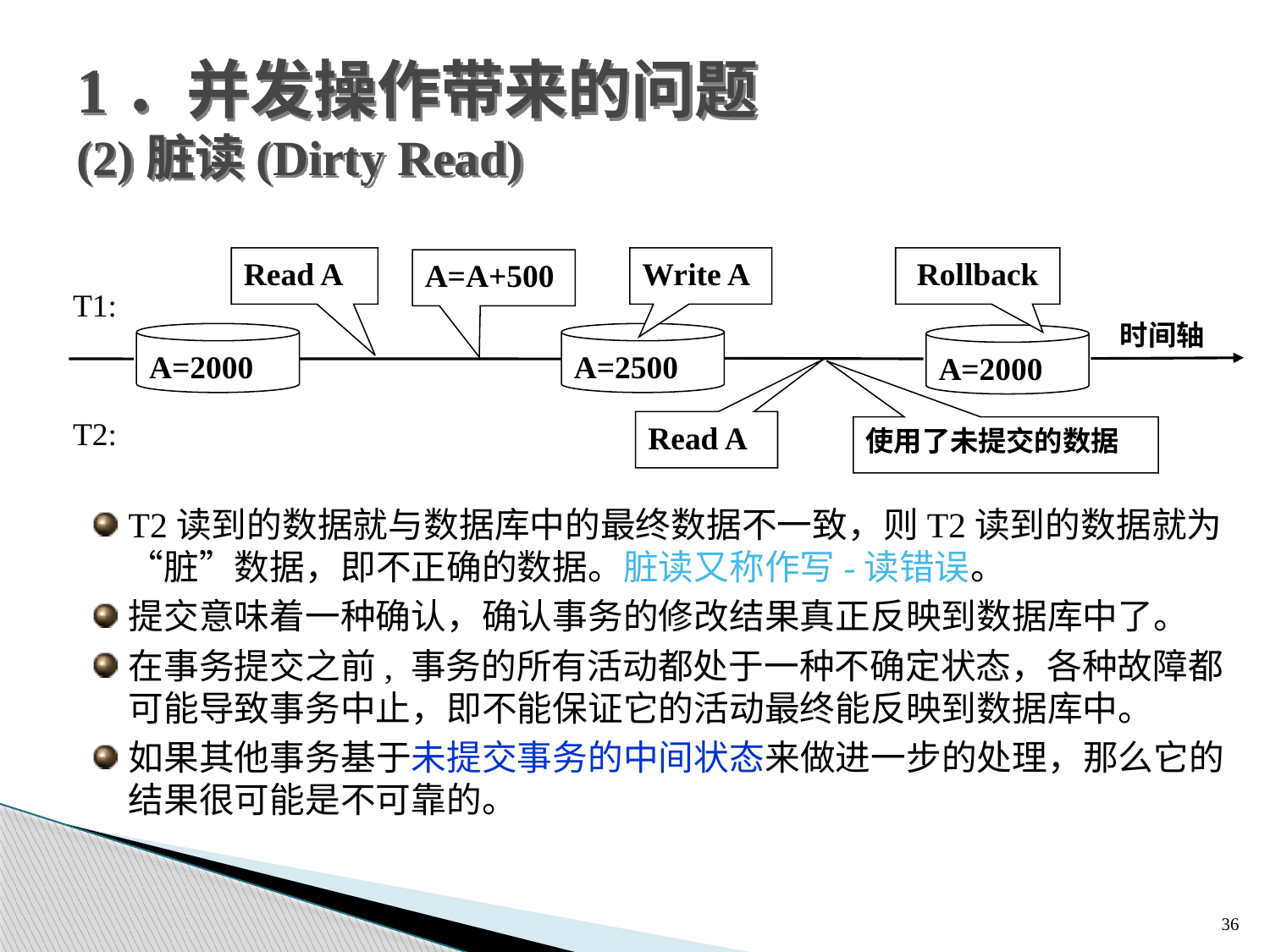

# 1．并发操作带来的问题 (2)脏读(Dirty Read)
Read A
Rollback
Write A
A=A+500
T1:
时间轴
A=2000
A=2500
A=2000

T2:
Read A
使用了未提交的数据
T2读到的数据就与数据库中的最终数据不一致，则T2读到的数据就为“脏”数据，即不正确的数据。脏读又称作写-读错误。
提交意味着一种确认，确认事务的修改结果真正反映到数据库中了。
在事务提交之前, 事务的所有活动都处于一种不确定状态，各种故障都可能导致事务中止，即不能保证它的活动最终能反映到数据库中。
如果其他事务基于未提交事务的中间状态来做进一步的处理，那么它的结果很可能是不可靠的。
36